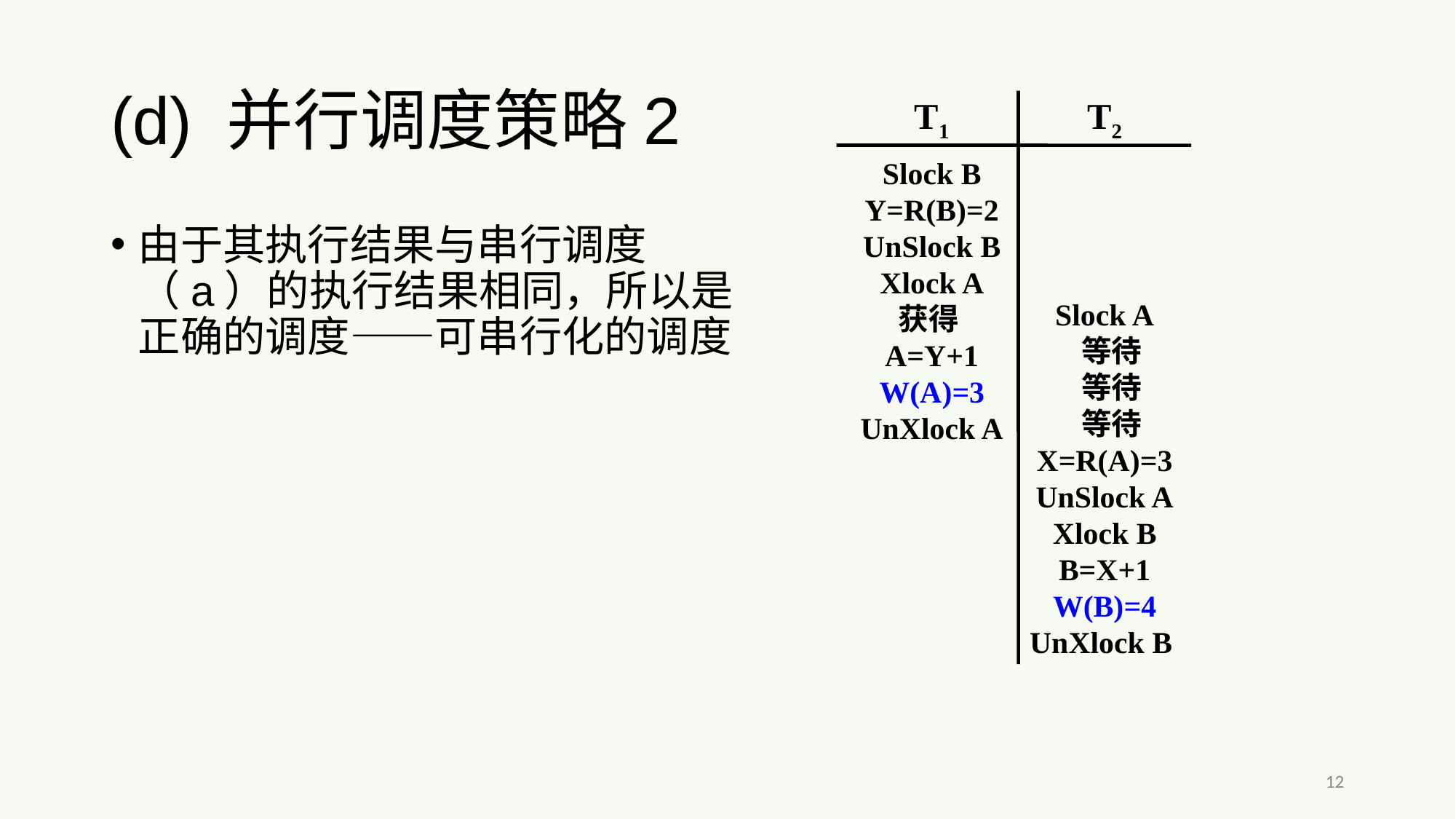

# (d) 并行调度策略2
T1

T2

Slock A
 等待
 等待
 等待
X=R(A)=3
UnSlock A
Xlock B
B=X+1
W(B)=4
UnXlock B
Slock B
Y=R(B)=2
UnSlock B
Xlock A
获得
A=Y+1
W(A)=3
UnXlock A

由于其执行结果与串行调度（a）的执行结果相同，所以是正确的调度——可串行化的调度

12